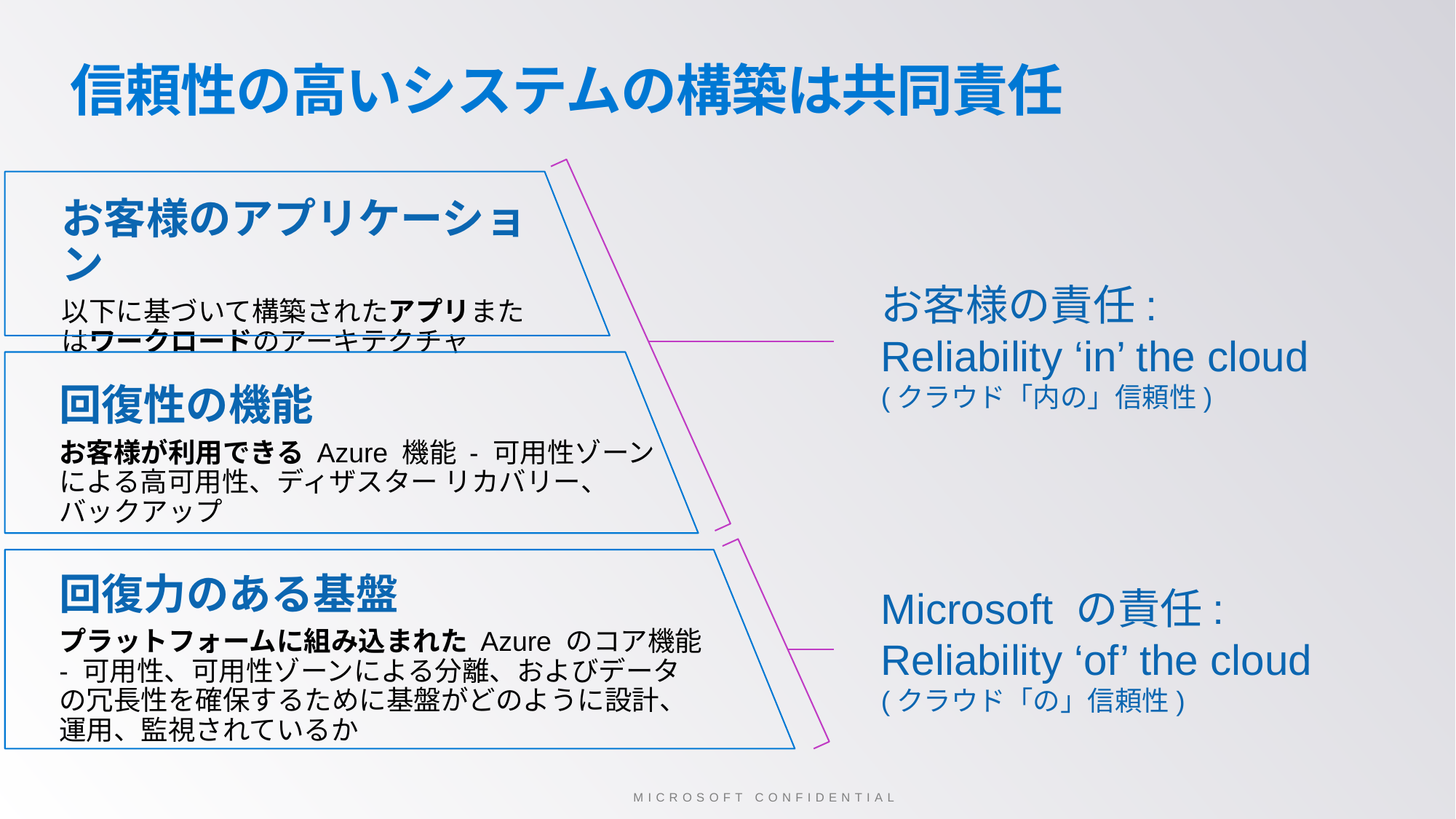

INSTRUCTION:

Replace slide 8 in Executive Summary Presentation deck.

Delete this instruction once added to IP Kit.
# 信頼性の高いシステムの構築は共同責任

お客様のアプリケーション
以下に基づいて構築されたアプリまたはワークロードのアーキテクチャ
お客様の責任:
Reliability ‘in’ the cloud
(クラウド「内の」信頼性)

回復性の機能
お客様が利用できる Azure 機能 - 可用性ゾーンによる高可用性、ディザスター リカバリー、バックアップ

回復力のある基盤
プラットフォームに組み込まれた Azure のコア機能 - 可用性、可用性ゾーンによる分離、およびデータの冗長性を確保するために基盤がどのように設計、運用、監視されているか
Microsoft の責任:
Reliability ‘of’ the cloud
(クラウド「の」信頼性)